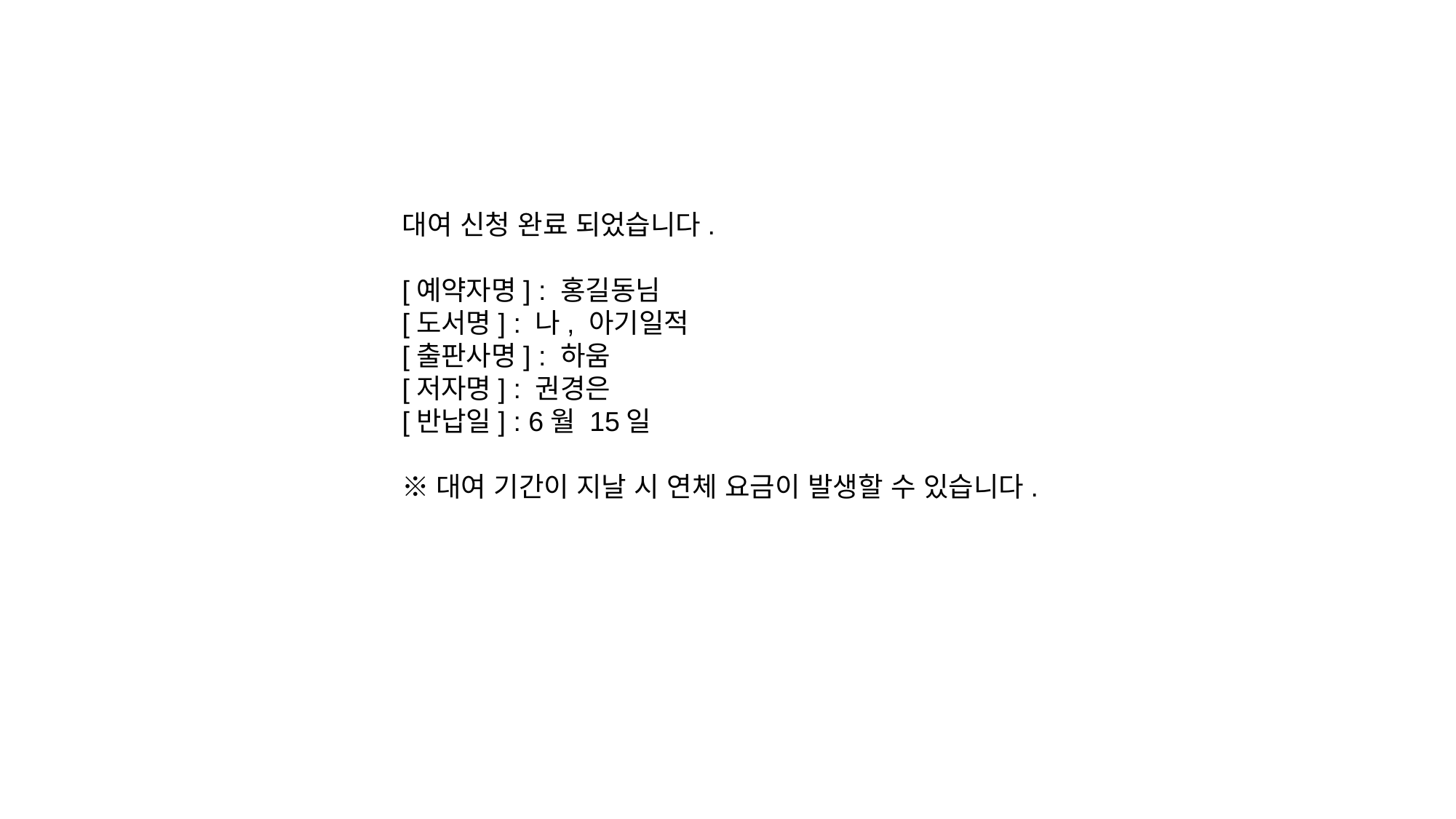

대여 신청 완료 되었습니다.

[예약자명] : 홍길동님
[도서명] : 나, 아기일적
[출판사명] : 하움
[저자명] : 권경은
[반납일] : 6월 15일

※대여 기간이 지날 시 연체 요금이 발생할 수 있습니다.